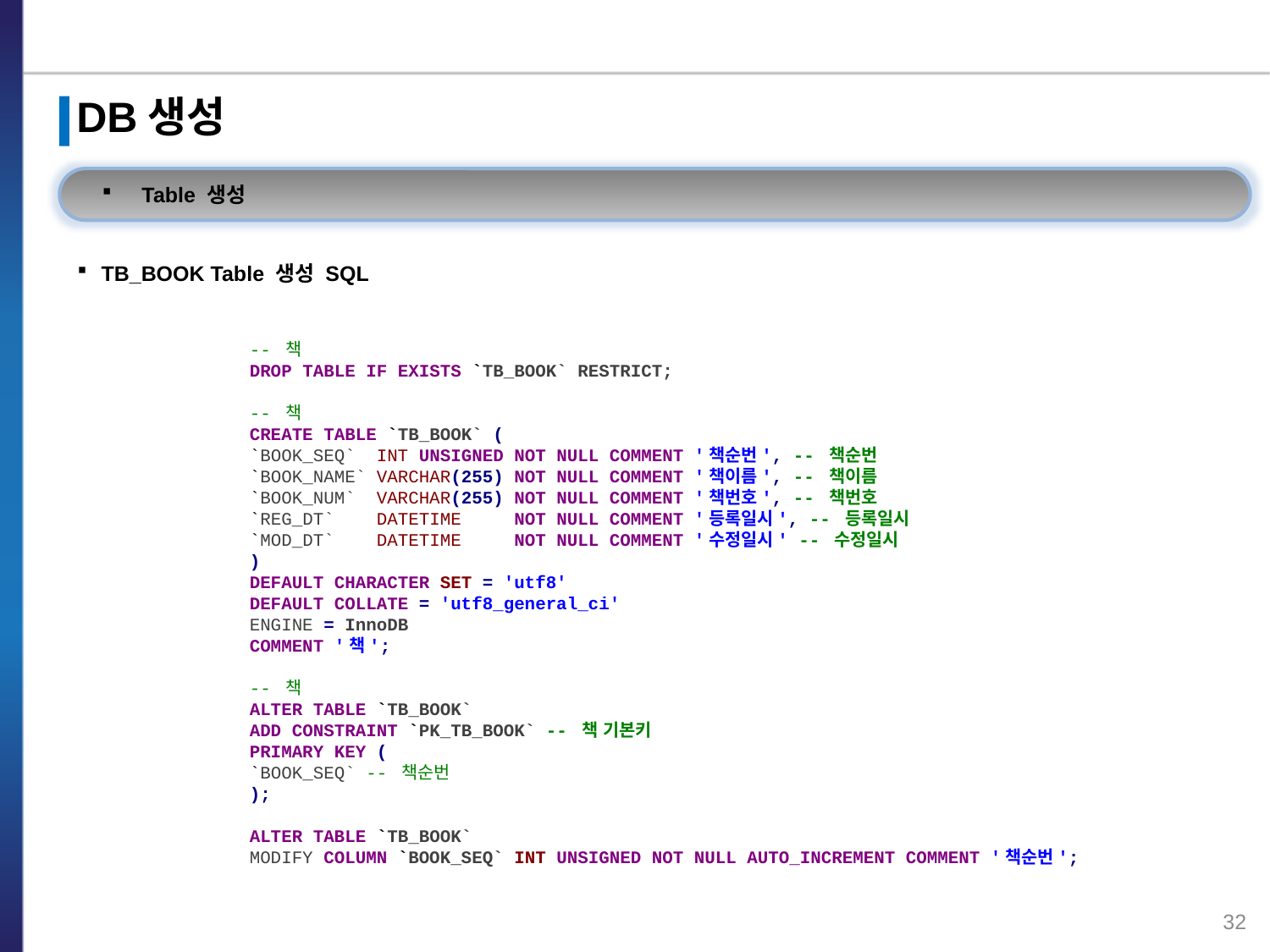

DB생성

Table 생성
TB_BOOK Table 생성 SQL
-- 책
DROP TABLE IF EXISTS `TB_BOOK` RESTRICT;

-- 책
CREATE TABLE `TB_BOOK` (
`BOOK_SEQ`  INT UNSIGNED NOT NULL COMMENT '책순번', -- 책순번
`BOOK_NAME` VARCHAR(255) NOT NULL COMMENT '책이름', -- 책이름
`BOOK_NUM`  VARCHAR(255) NOT NULL COMMENT '책번호', -- 책번호
`REG_DT`    DATETIME     NOT NULL COMMENT '등록일시', -- 등록일시
`MOD_DT`    DATETIME     NOT NULL COMMENT '수정일시' -- 수정일시
)
DEFAULT CHARACTER SET = 'utf8'
DEFAULT COLLATE = 'utf8_general_ci'
ENGINE = InnoDB
COMMENT '책';

-- 책
ALTER TABLE `TB_BOOK`
ADD CONSTRAINT `PK_TB_BOOK` -- 책 기본키
PRIMARY KEY (
`BOOK_SEQ` -- 책순번
);

ALTER TABLE `TB_BOOK`
MODIFY COLUMN `BOOK_SEQ` INT UNSIGNED NOT NULL AUTO_INCREMENT COMMENT '책순번';
32